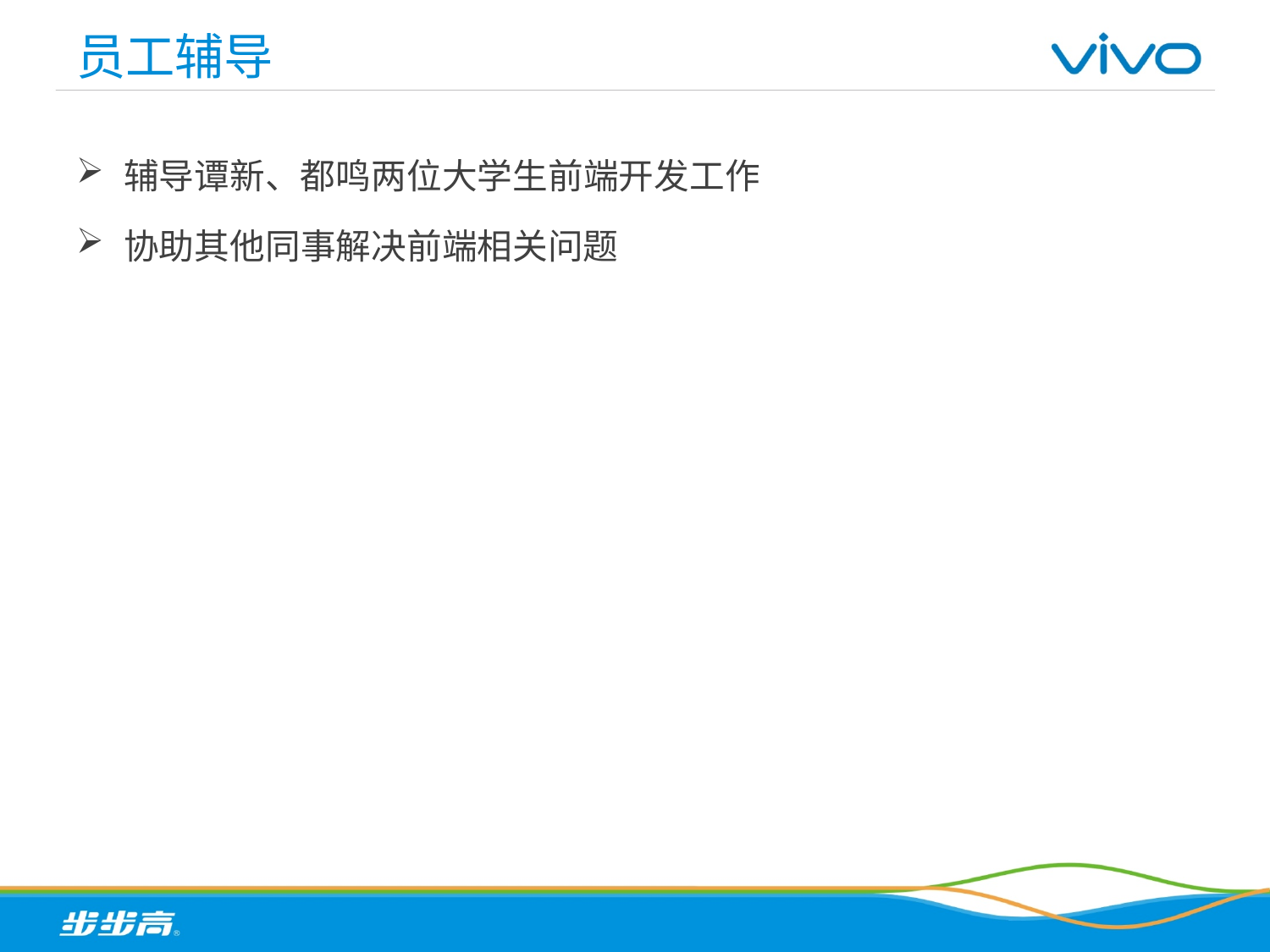

# 员工辅导
辅导谭新、都鸣两位大学生前端开发工作
协助其他同事解决前端相关问题